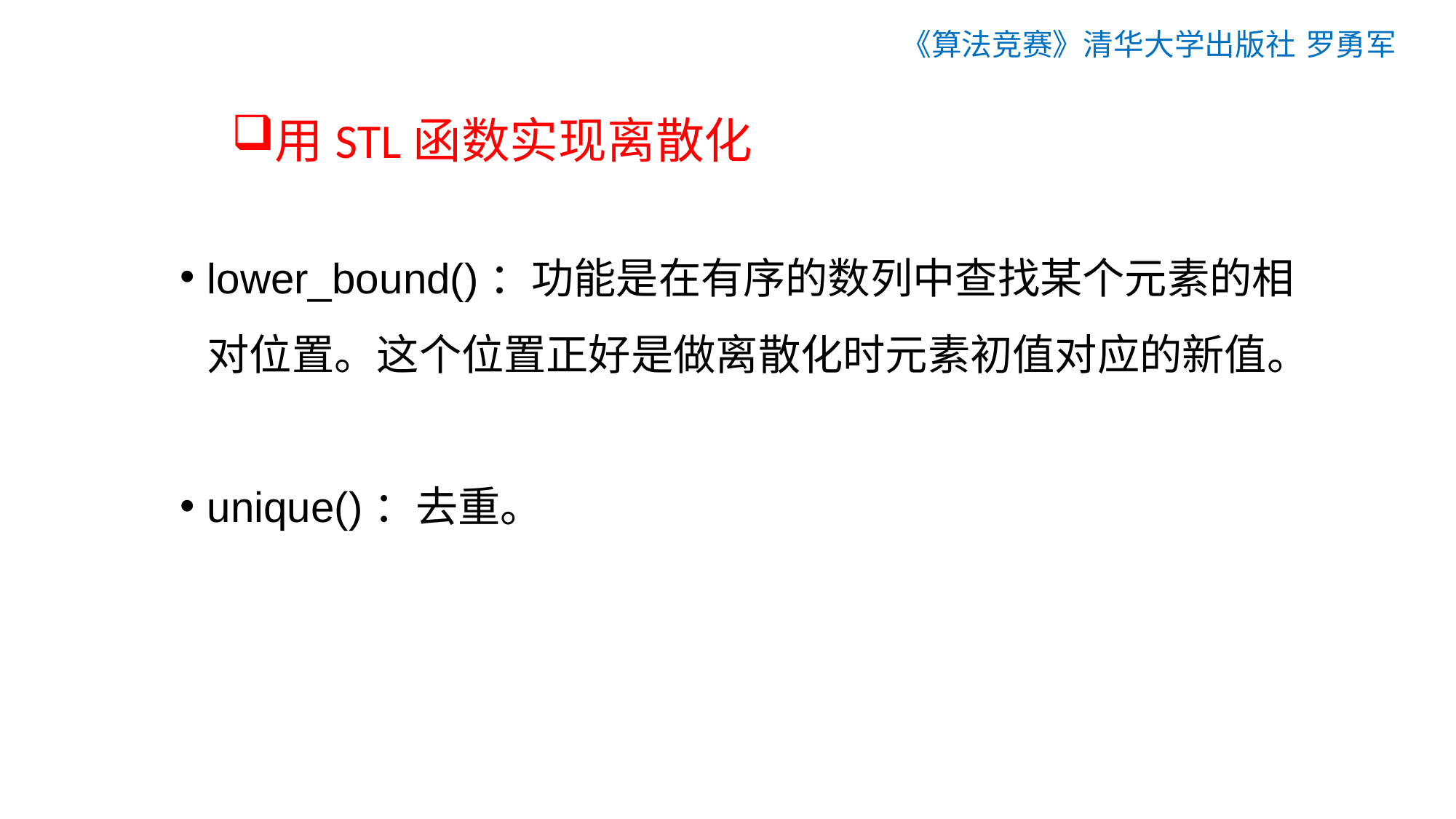

《算法竞赛》清华大学出版社 罗勇军
# 用STL函数实现离散化
lower_bound()：功能是在有序的数列中查找某个元素的相对位置。这个位置正好是做离散化时元素初值对应的新值。

unique()：去重。